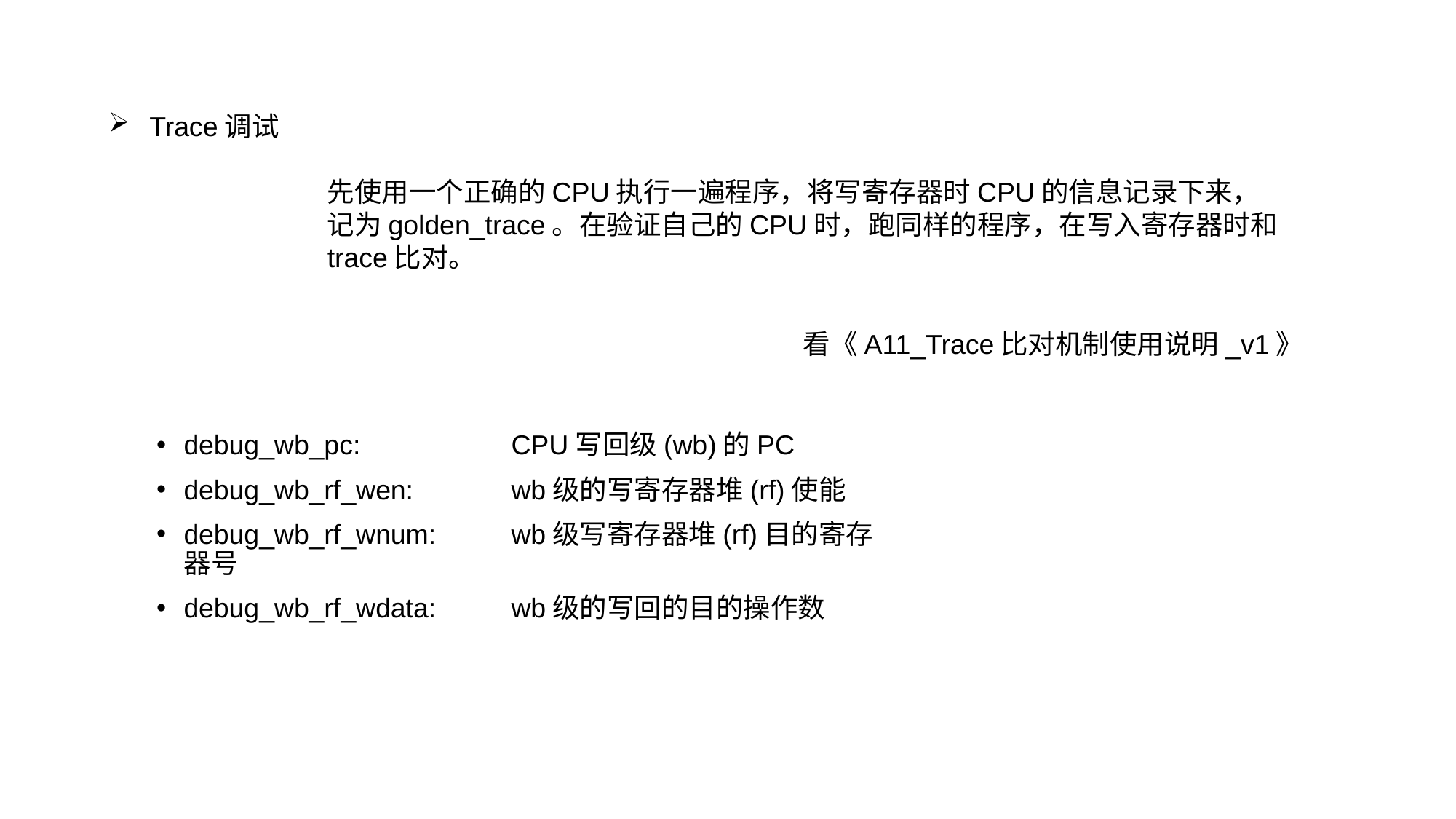

Trace调试
先使用一个正确的CPU执行一遍程序，将写寄存器时CPU的信息记录下来，记为golden_trace。在验证自己的CPU时，跑同样的程序，在写入寄存器时和trace比对。
看《A11_Trace比对机制使用说明_v1》
debug_wb_pc: 		CPU写回级(wb)的PC
debug_wb_rf_wen: 	wb级的写寄存器堆(rf)使能
debug_wb_rf_wnum: 	wb级写寄存器堆(rf)目的寄存器号
debug_wb_rf_wdata:	wb级的写回的目的操作数